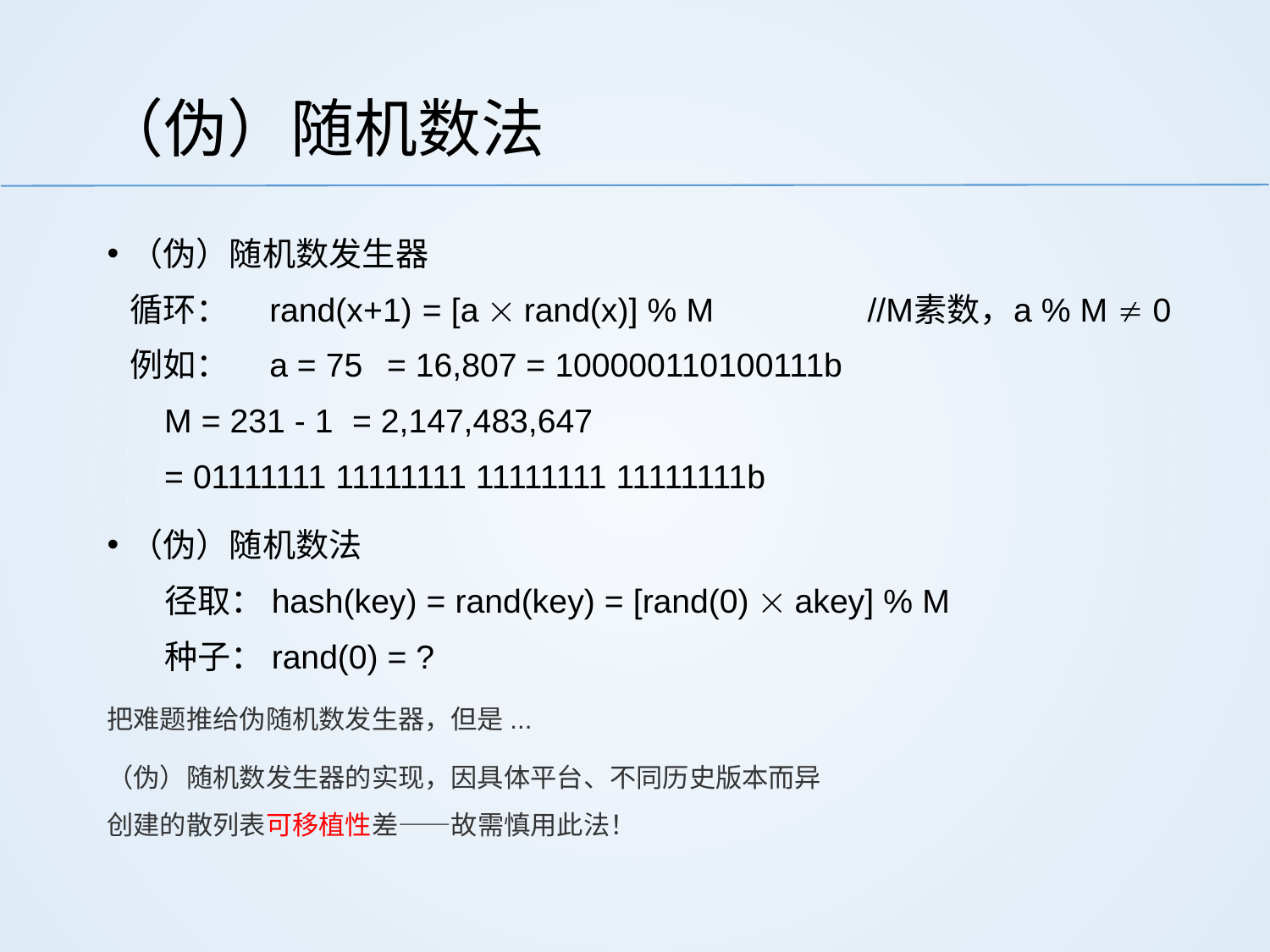

# （伪）随机数法
（伪）随机数发生器
循环：	rand(x+1)	= [a × rand(x)] % M	//M素数，a % M ≠ 0
例如：	a = 75	= 16,807 = 100000110100111b
		M = 231 - 1	= 2,147,483,647
			= 01111111 11111111 11111111 11111111b
（伪）随机数法
	径取：hash(key) = rand(key) = [rand(0) × akey] % M
	种子：rand(0) = ?
把难题推给伪随机数发生器，但是...
（伪）随机数发生器的实现，因具体平台、不同历史版本而异
创建的散列表可移植性差——故需慎用此法！